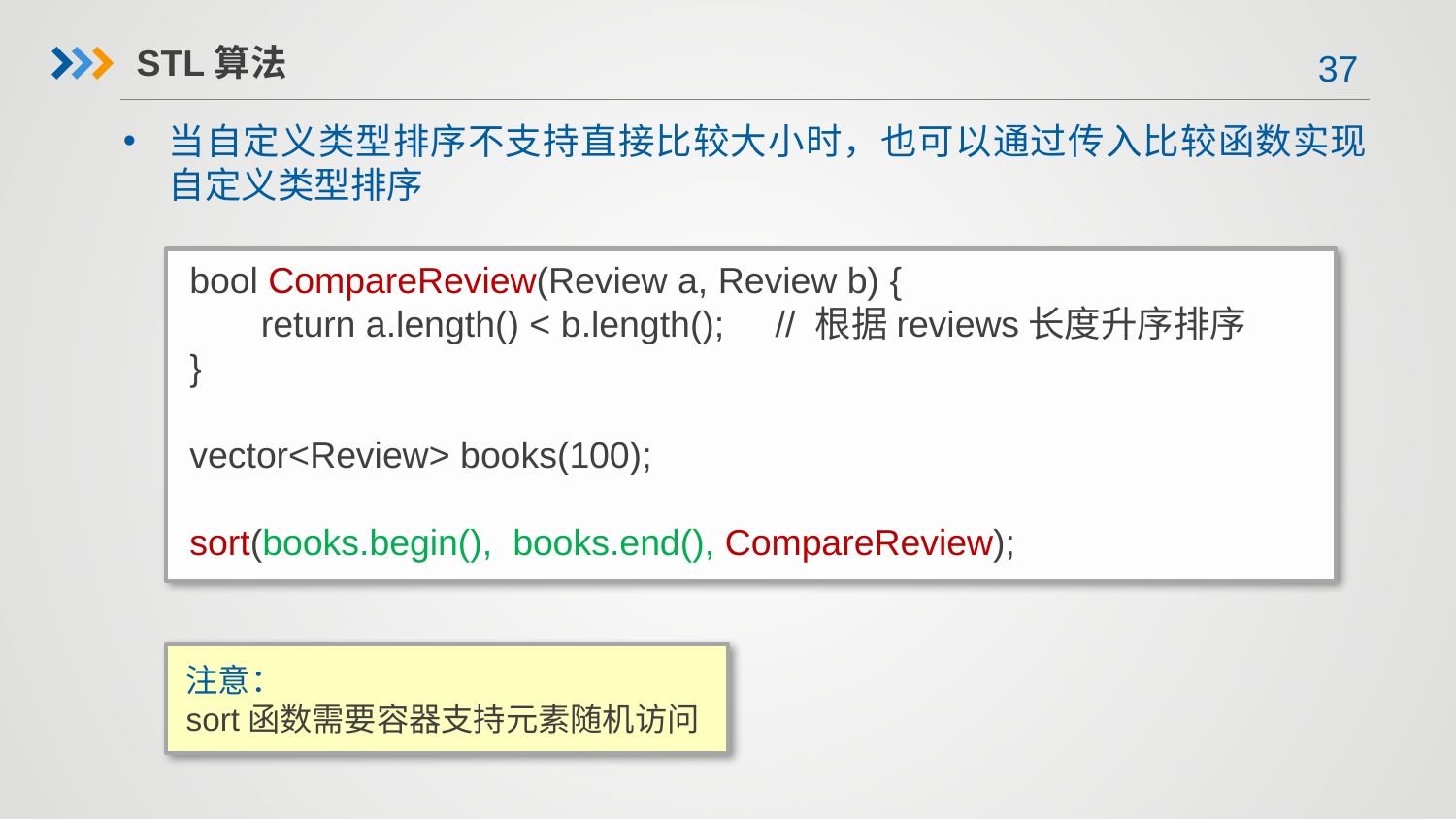

STL算法
当自定义类型排序不支持直接比较大小时，也可以通过传入比较函数实现自定义类型排序

bool CompareReview(Review a, Review b) {
       return a.length() < b.length();     // 根据reviews长度升序排序
}

vector<Review> books(100);

sort(books.begin(),  books.end(), CompareReview);

注意：
sort函数需要容器支持元素随机访问